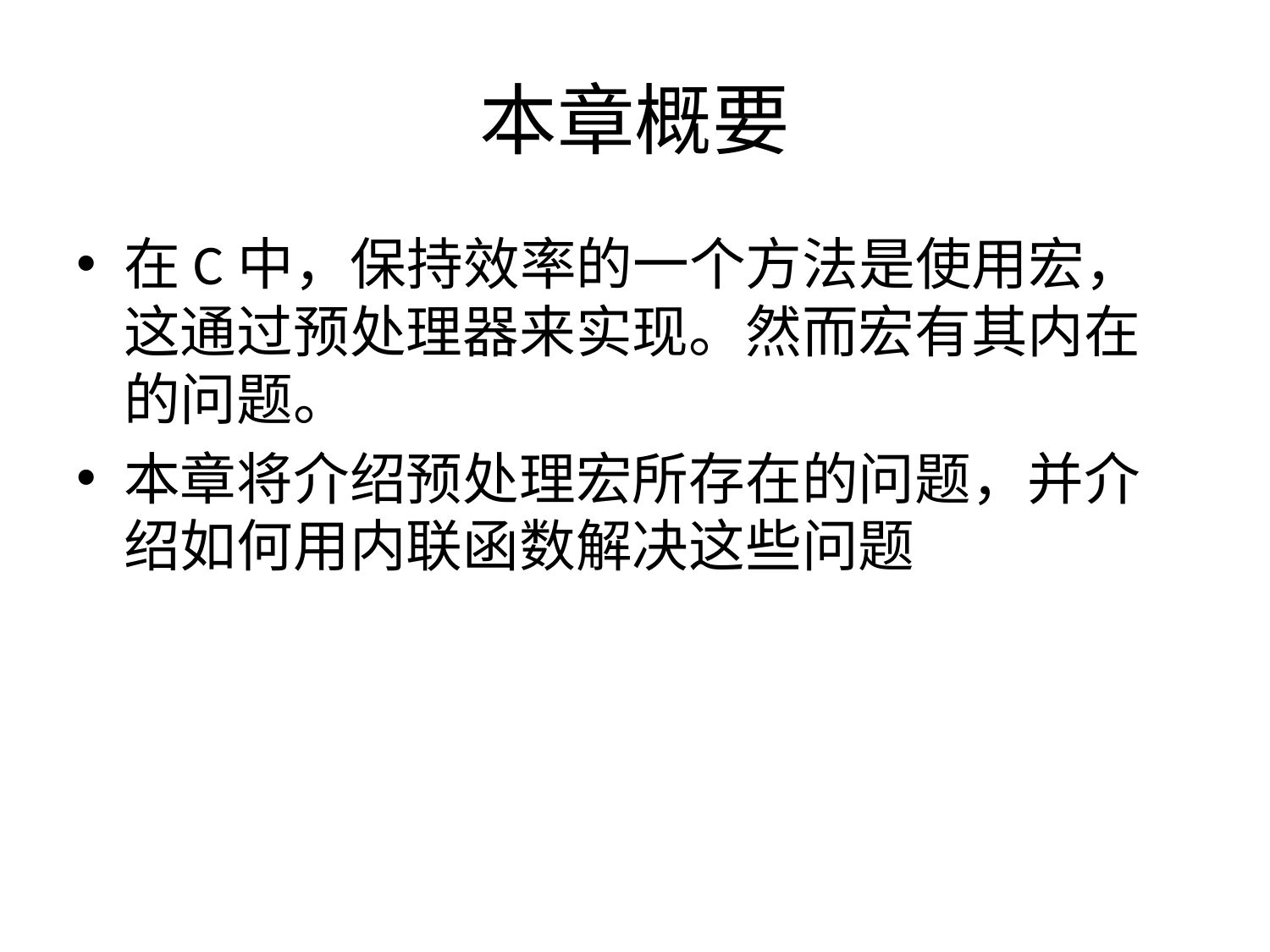

# 本章概要
在C中，保持效率的一个方法是使用宏，这通过预处理器来实现。然而宏有其内在的问题。
本章将介绍预处理宏所存在的问题，并介绍如何用内联函数解决这些问题